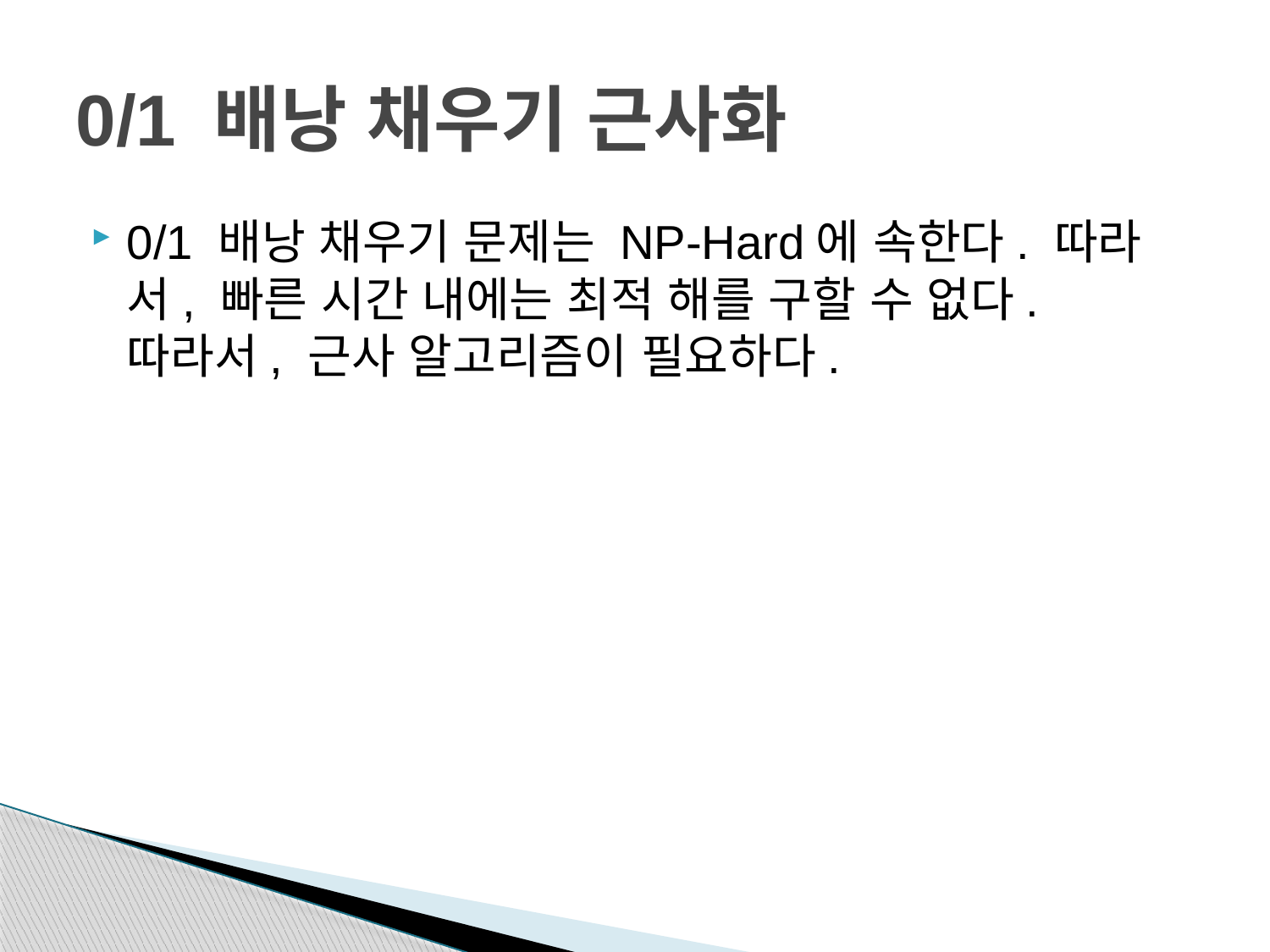

# 0/1 배낭 채우기 근사화
0/1 배낭 채우기 문제는 NP-Hard에 속한다. 따라서, 빠른 시간 내에는 최적 해를 구할 수 없다. 따라서, 근사 알고리즘이 필요하다.